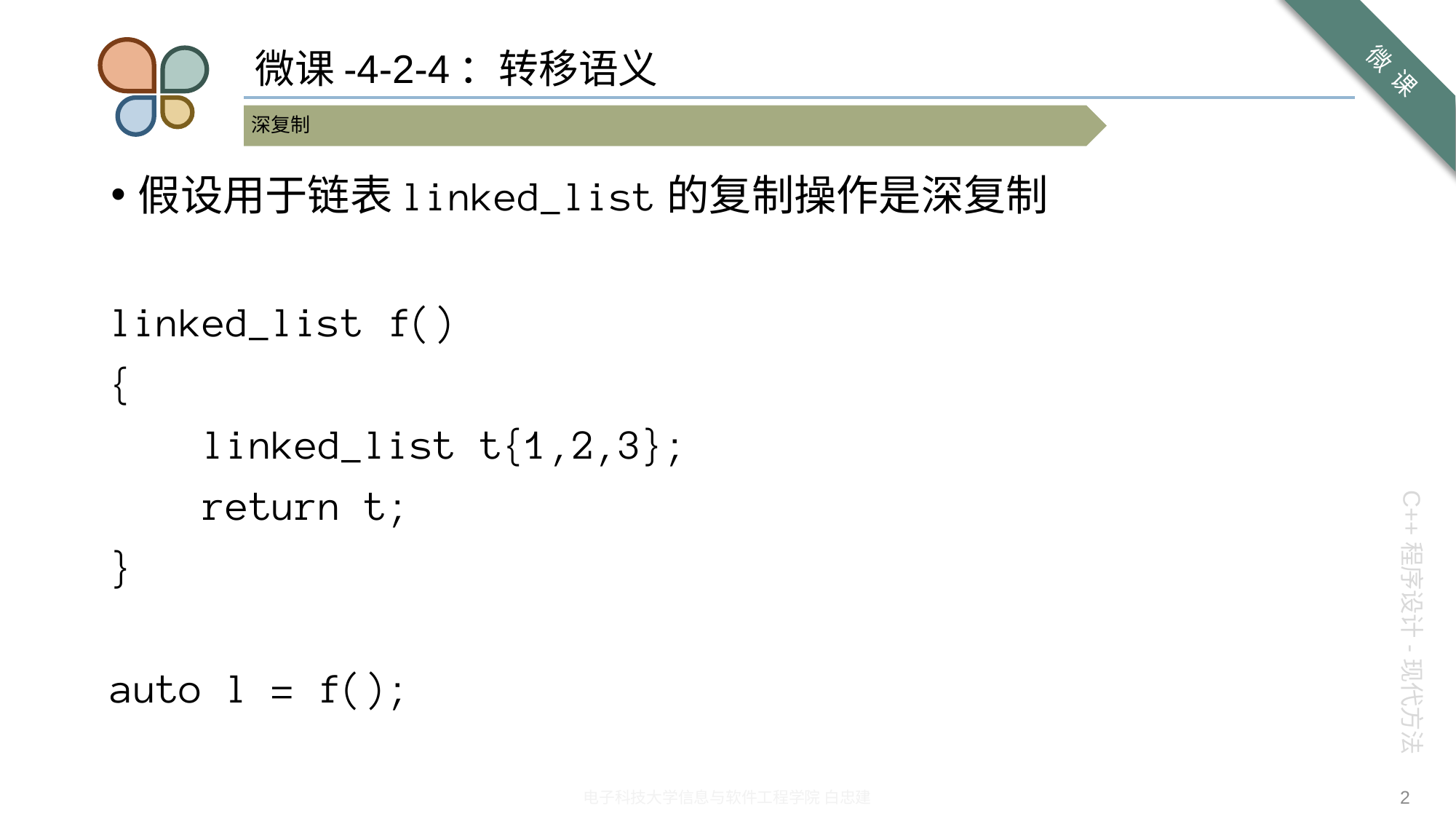

# 微课-4-2-4：转移语义
深复制
假设用于链表linked_list的复制操作是深复制

linked_list f()
{
    linked_list t{1,2,3};
    return t;
}

auto l = f();

2